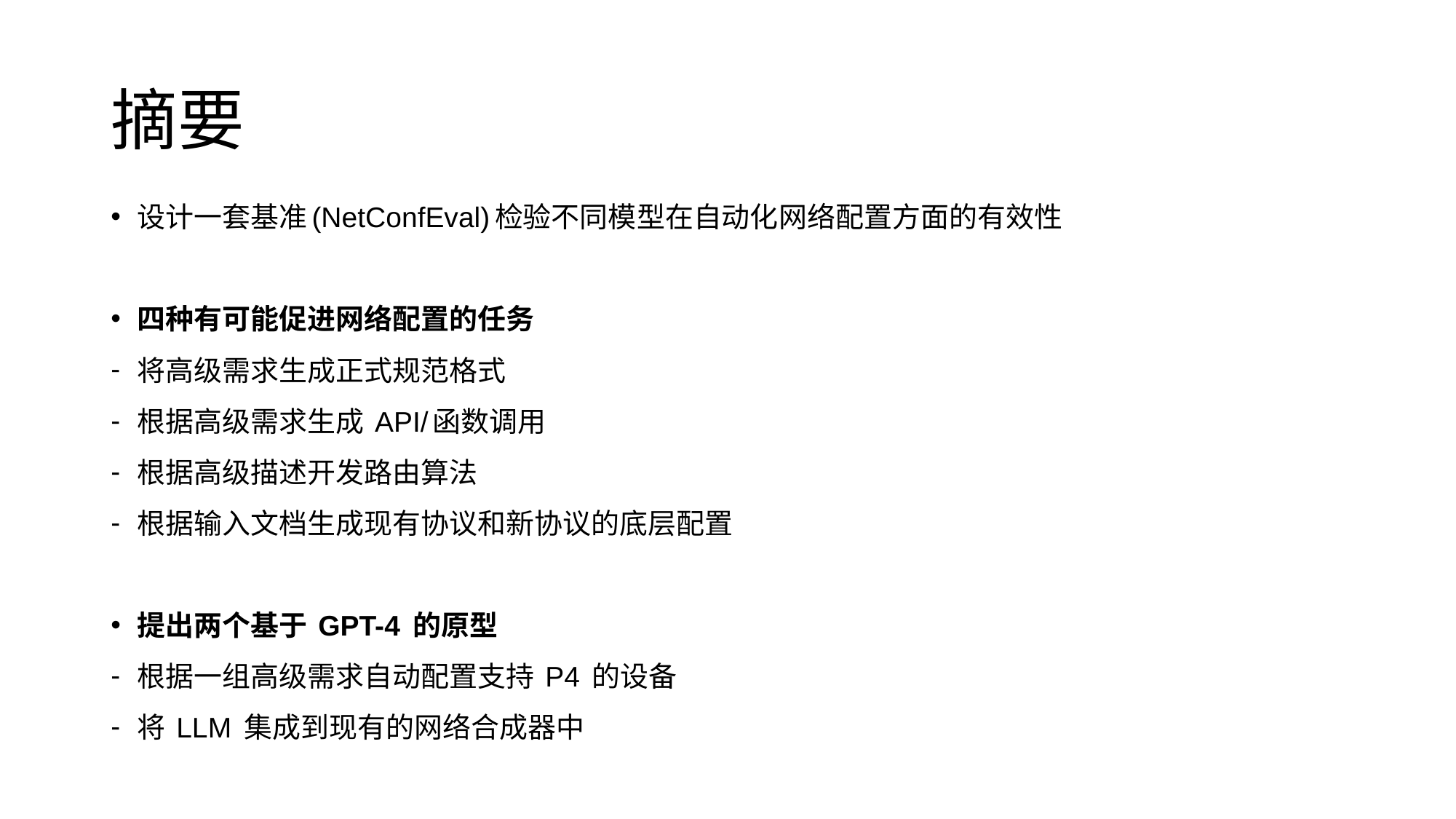

# 摘要
设计一套基准(NetConfEval)检验不同模型在自动化网络配置方面的有效性

四种有可能促进网络配置的任务
将高级需求生成正式规范格式
根据高级需求生成 API/函数调用
根据高级描述开发路由算法
根据输入文档生成现有协议和新协议的底层配置

提出两个基于 GPT-4 的原型
根据一组高级需求自动配置支持 P4 的设备
将 LLM 集成到现有的网络合成器中